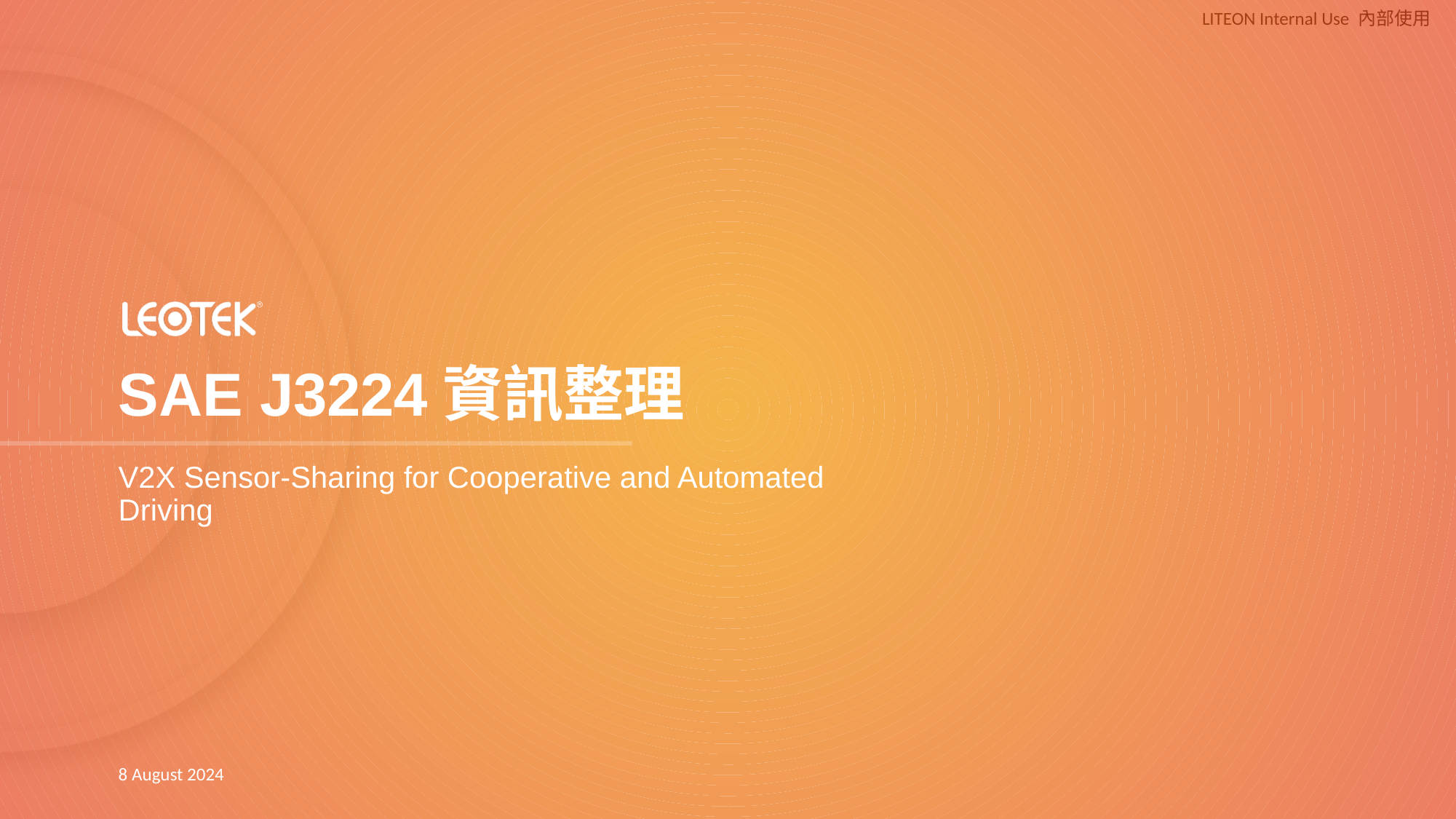

SAE J3224資訊整理
# V2X Sensor-Sharing for Cooperative and Automated Driving
8 August 2024